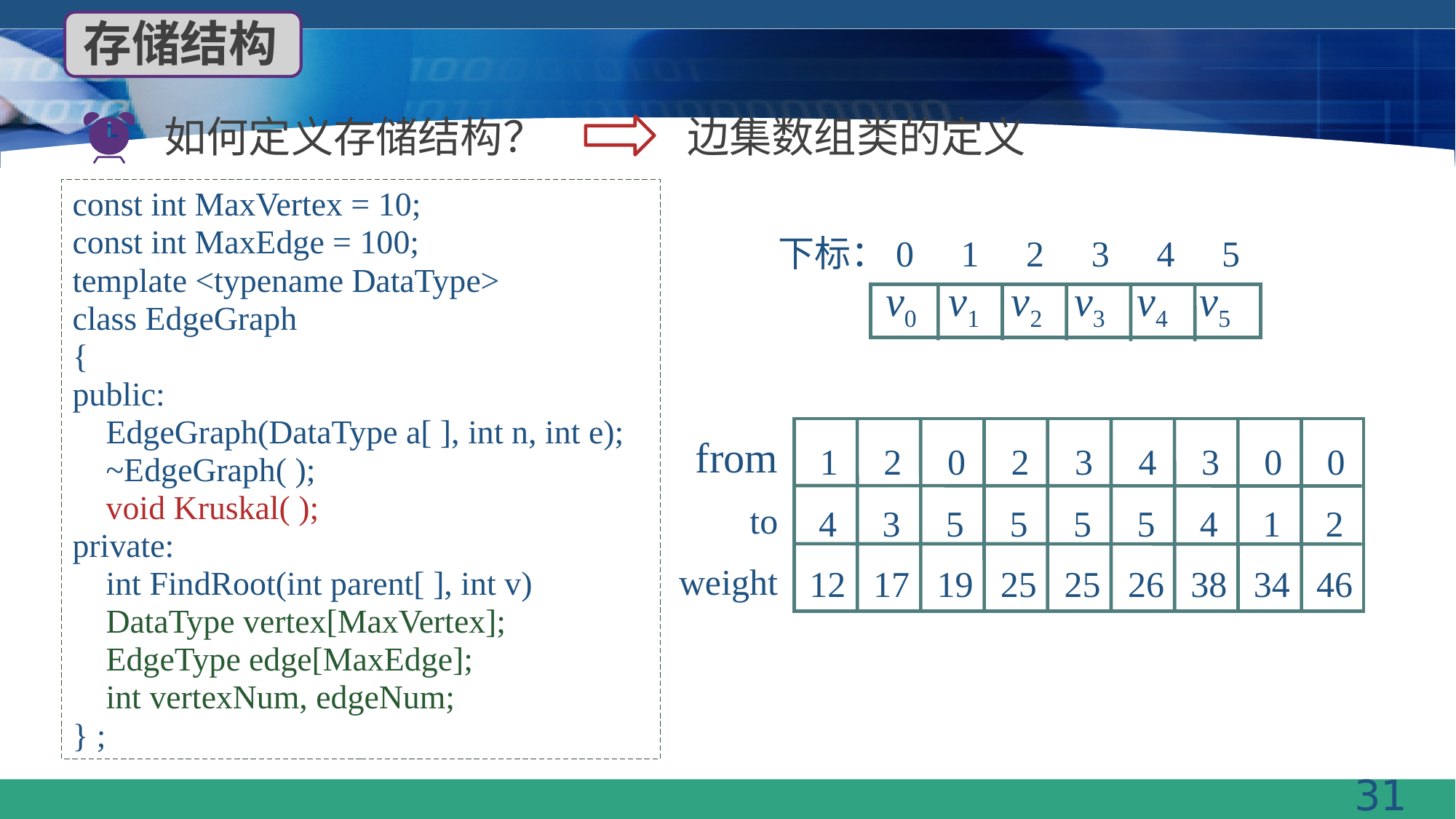

存储结构

如何定义存储结构？

边集数组类的定义

const int MaxVertex = 10;
const int MaxEdge = 100;
template <typename DataType>
class EdgeGraph
{
public:
    EdgeGraph(DataType a[ ], int n, int e);
    ~EdgeGraph( );
    void Kruskal( );
private:
    int FindRoot(int parent[ ], int v)
    DataType vertex[MaxVertex];
    EdgeType edge[MaxEdge];
    int vertexNum, edgeNum;
} ;
下标：0     1     2     3     4     5
v0   v1   v2   v3   v4   v5

 from
to
weight
 1
 4
12

 2
 3
17

 0
 5
19

 2
 5
25

 3
 5
25

 4
 5
26

 3
 4
38

 0
 1
34
 0
 2
46